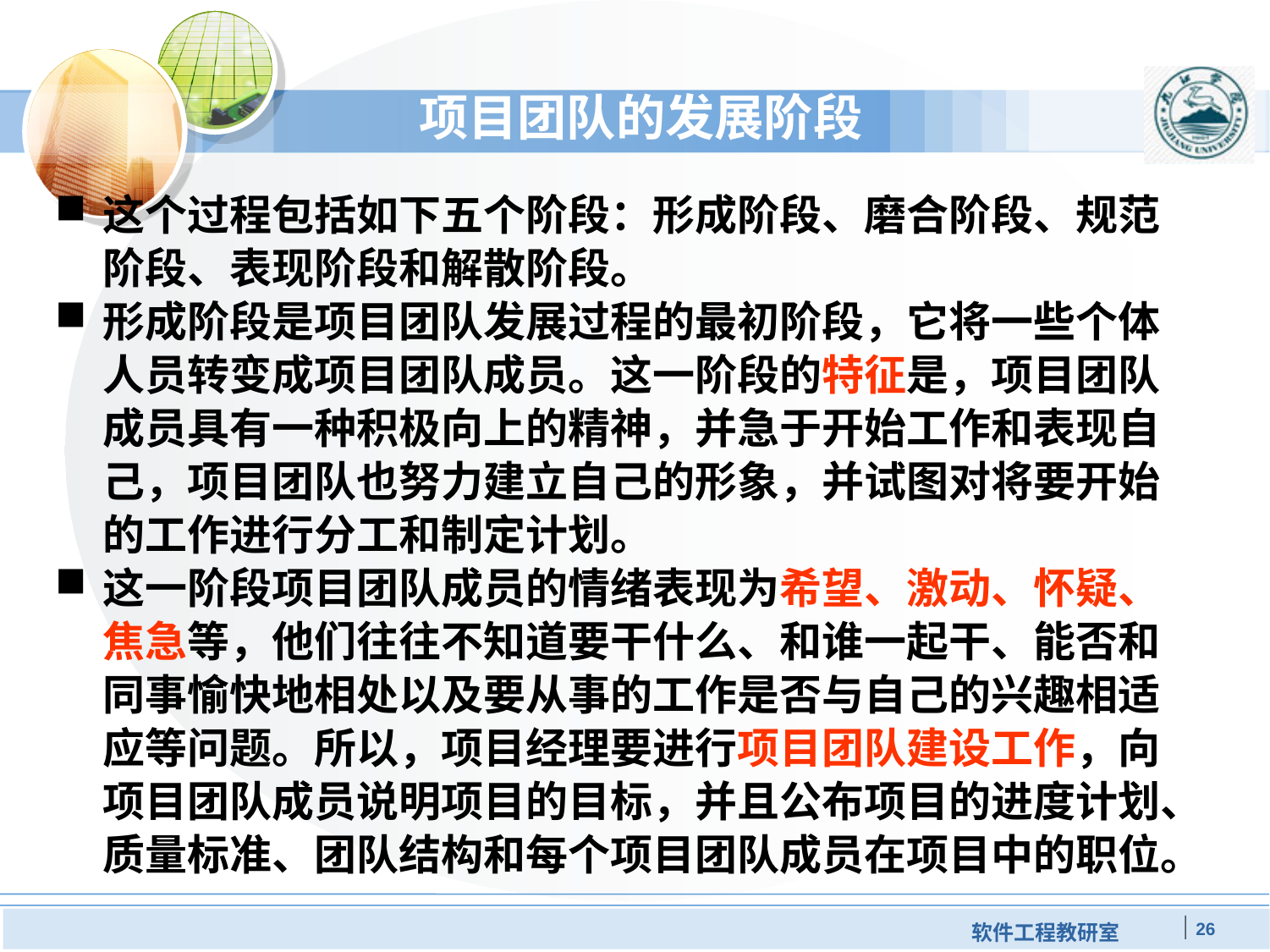

# 项目团队的发展阶段
这个过程包括如下五个阶段：形成阶段、磨合阶段、规范阶段、表现阶段和解散阶段。
形成阶段是项目团队发展过程的最初阶段，它将一些个体人员转变成项目团队成员。这一阶段的特征是，项目团队成员具有一种积极向上的精神，并急于开始工作和表现自己，项目团队也努力建立自己的形象，并试图对将要开始的工作进行分工和制定计划。
这一阶段项目团队成员的情绪表现为希望、激动、怀疑、焦急等，他们往往不知道要干什么、和谁一起干、能否和同事愉快地相处以及要从事的工作是否与自己的兴趣相适应等问题。所以，项目经理要进行项目团队建设工作，向项目团队成员说明项目的目标，并且公布项目的进度计划、质量标准、团队结构和每个项目团队成员在项目中的职位。